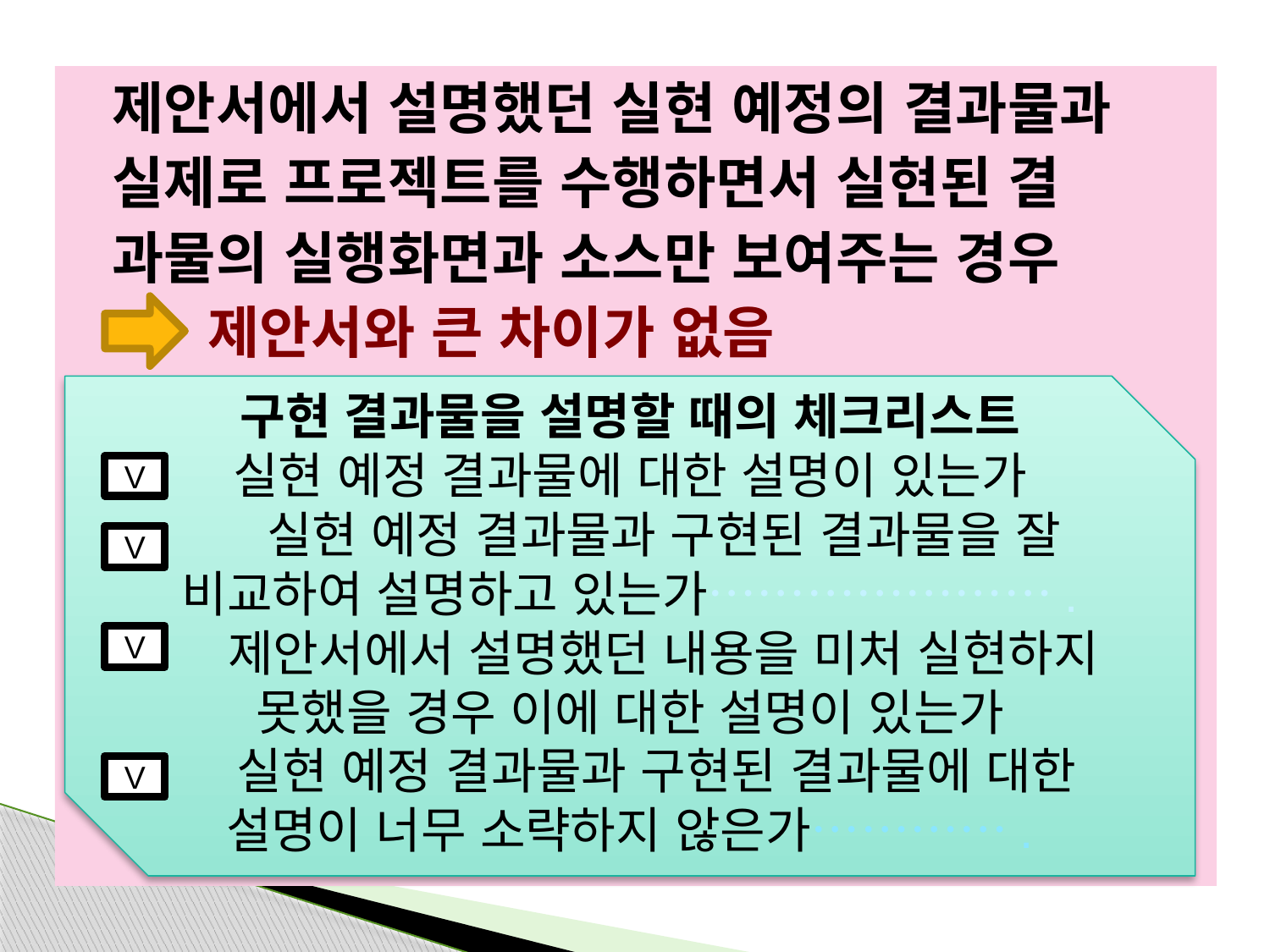

#
 제안서에서 설명했던 실현 예정의 결과물과
 실제로 프로젝트를 수행하면서 실현된 결
 과물의 실행화면과 소스만 보여주는 경우
       제안서와 큰 차이가 없음

구현 결과물을 설명할 때의 체크리스트
실현 예정 결과물에 대한 설명이 있는가
    실현 예정 결과물과 구현된 결과물을 잘 비교하여 설명하고 있는가………………….
    제안서에서 설명했던 내용을 미처 실현하지 못했을 경우 이에 대한 설명이 있는가
   실현 예정 결과물과 구현된 결과물에 대한 설명이 너무 소략하지 않은가………….

…..

V
V
V
V